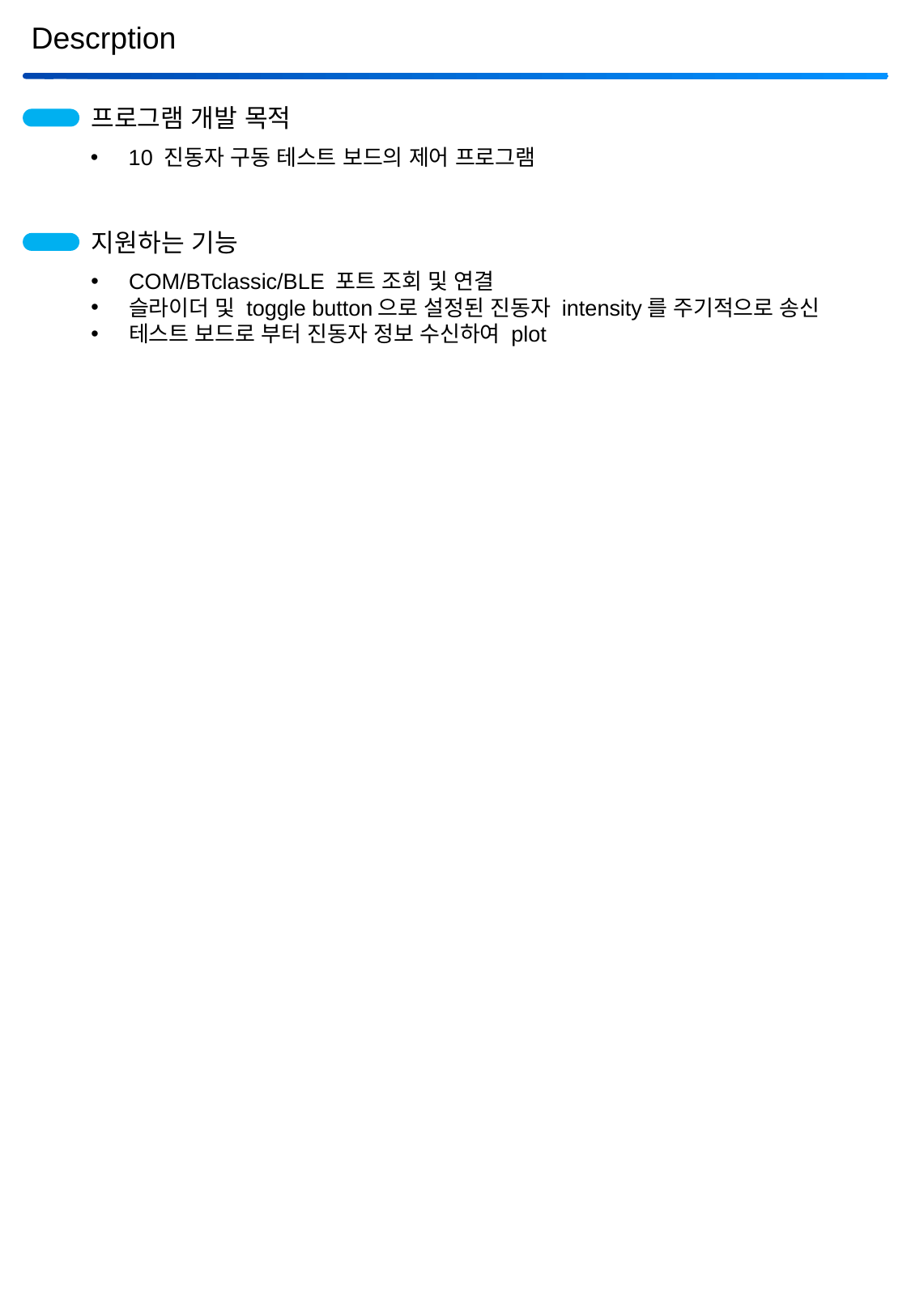

Descrption

프로그램 개발 목적

10 진동자 구동 테스트 보드의 제어 프로그램
지원하는 기능

COM/BTclassic/BLE 포트 조회 및 연결
슬라이더 및 toggle button으로 설정된 진동자 intensity를 주기적으로 송신
테스트 보드로 부터 진동자 정보 수신하여 plot